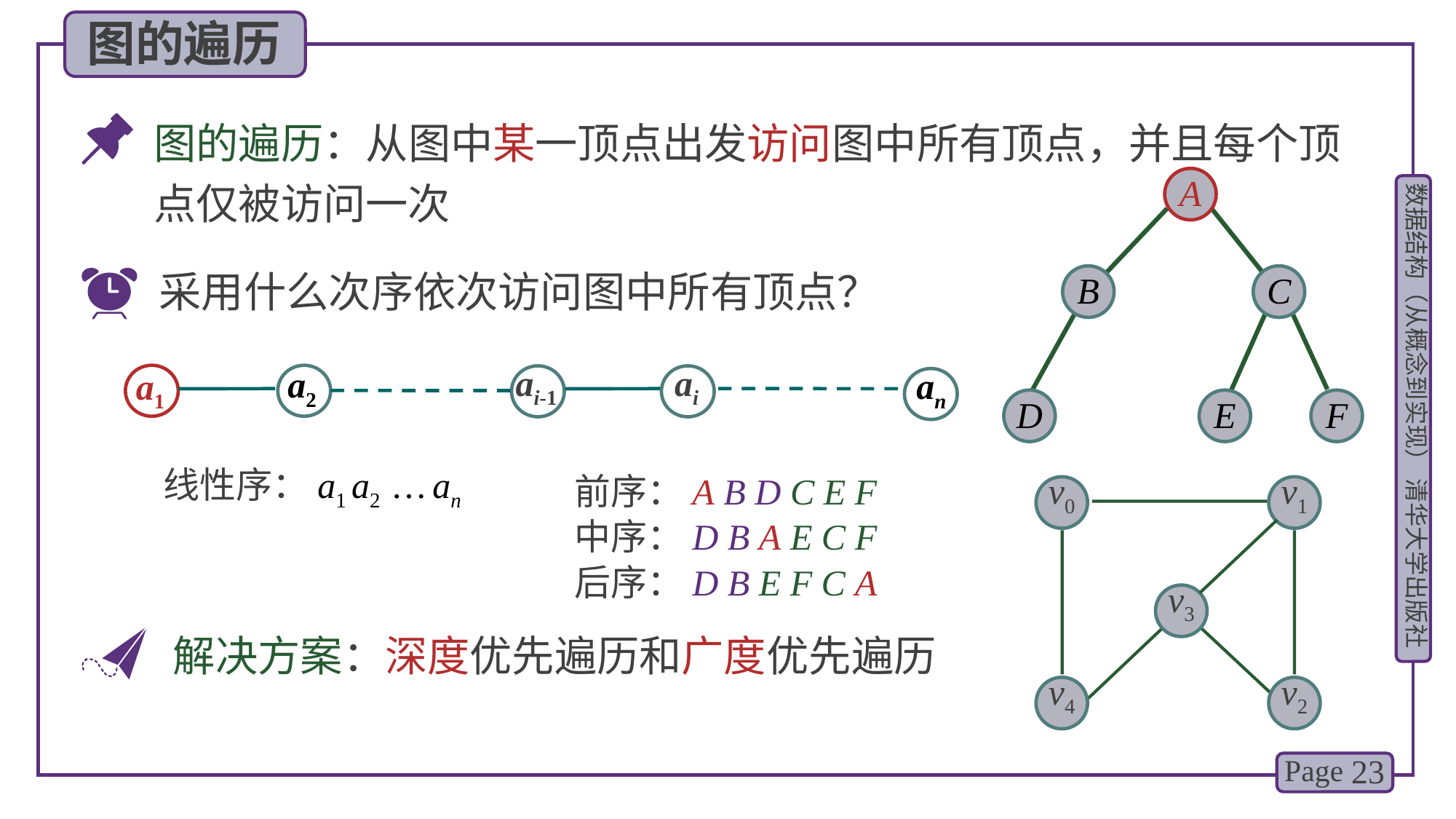

图的遍历

图的遍历：从图中某一顶点出发访问图中所有顶点，并且每个顶点仅被访问一次

A

B
C

D
E
F
采用什么次序依次访问图中所有顶点？

ai-1
ai
a2
an
a1

线性序：a1 a2  … an

前序：A B D C E F
中序：D B A E C F
后序：D B E F C A
v0
v1

v3

v4
v2
解决方案：深度优先遍历和广度优先遍历